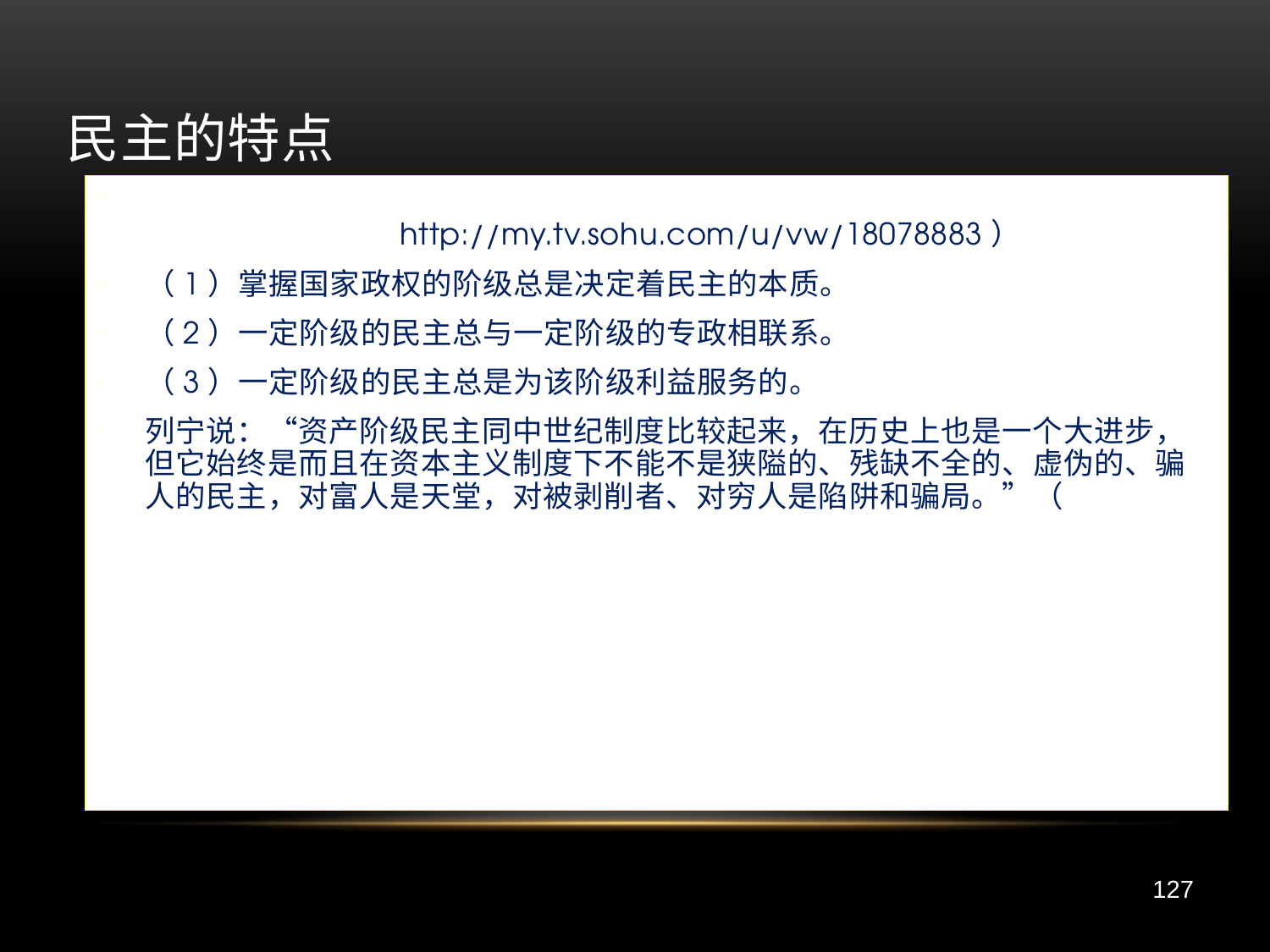

民主的特点
其一，民主有阶级性 （法国五月风暴http://my.tv.sohu.com/u/vw/18078883）
（1）掌握国家政权的阶级总是决定着民主的本质。
（2）一定阶级的民主总与一定阶级的专政相联系。
（3）一定阶级的民主总是为该阶级利益服务的。
列宁说：“资产阶级民主同中世纪制度比较起来，在历史上也是一个大进步，但它始终是而且在资本主义制度下不能不是狭隘的、残缺不全的、虚伪的、骗人的民主，对富人是天堂，对被剥削者、对穷人是陷阱和骗局。”（列选3，p630）
127